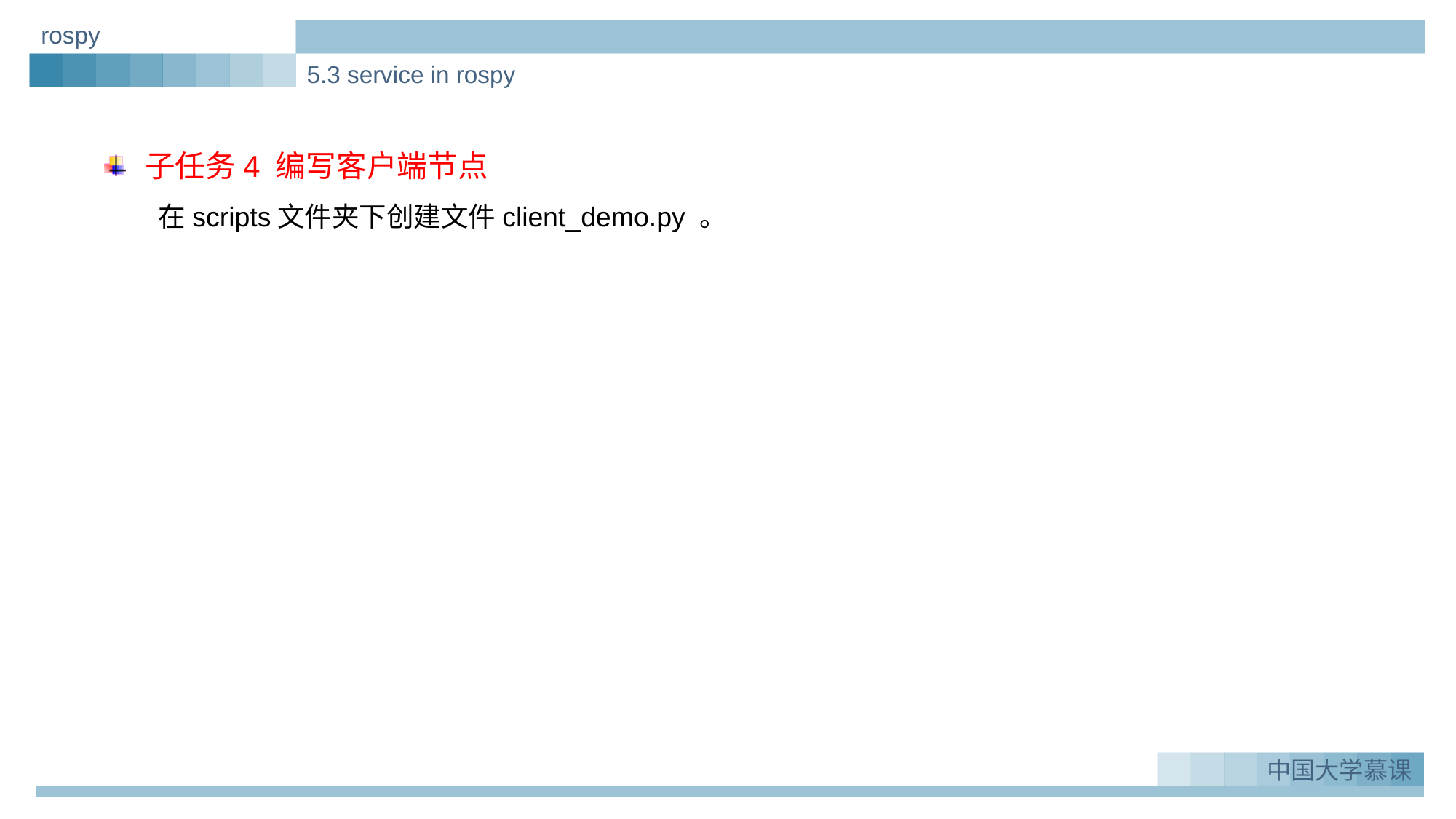

rospy
5.3 service in rospy
子任务4 编写客户端节点
在scripts文件夹下创建文件client_demo.py 。

实例一：Greeting_demo
1.
中国大学慕课